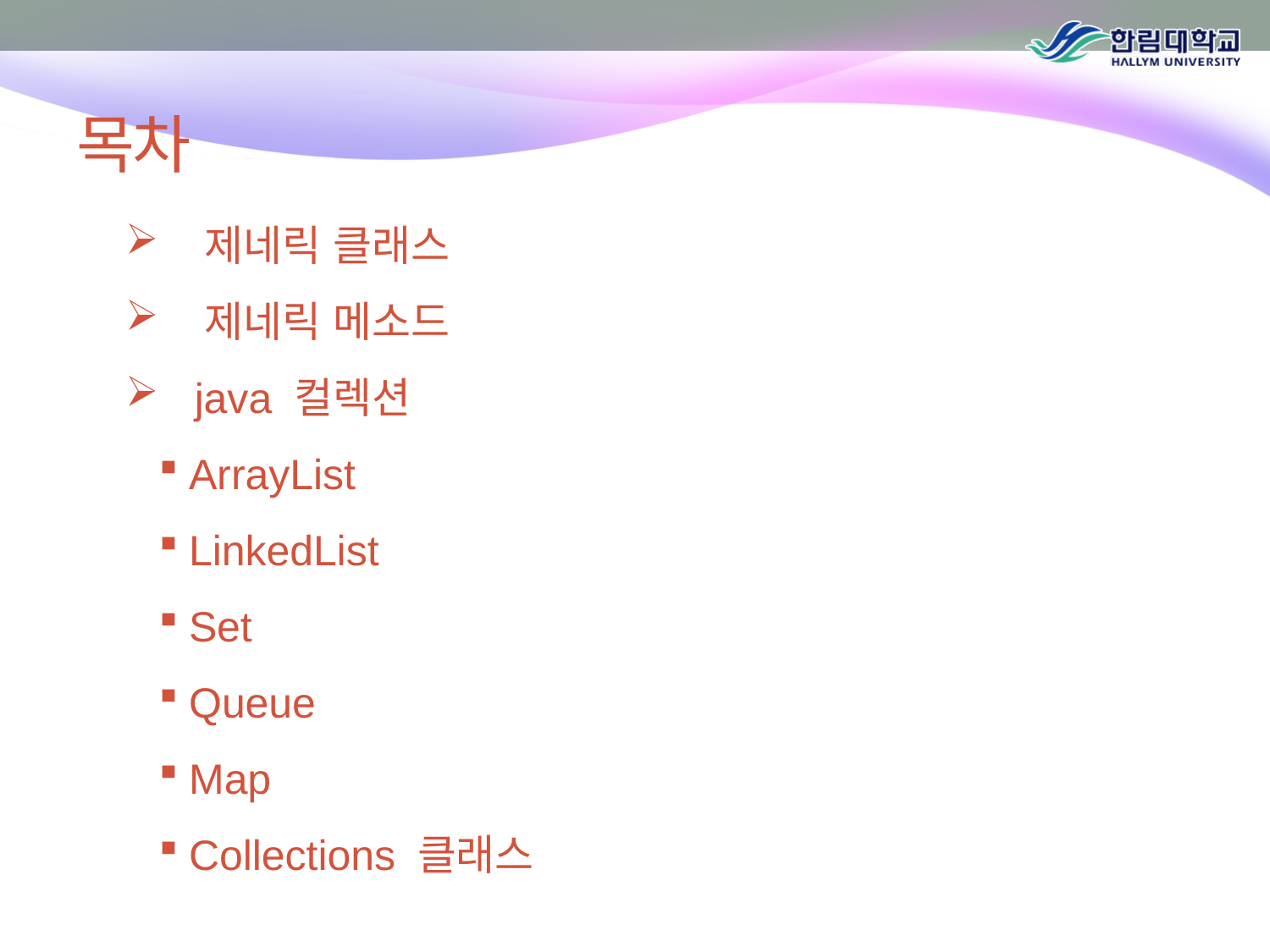

# 목차
   제네릭 클래스
   제네릭 메소드
   java 컬렉션
ArrayList
LinkedList
Set
Queue
Map
Collections 클래스